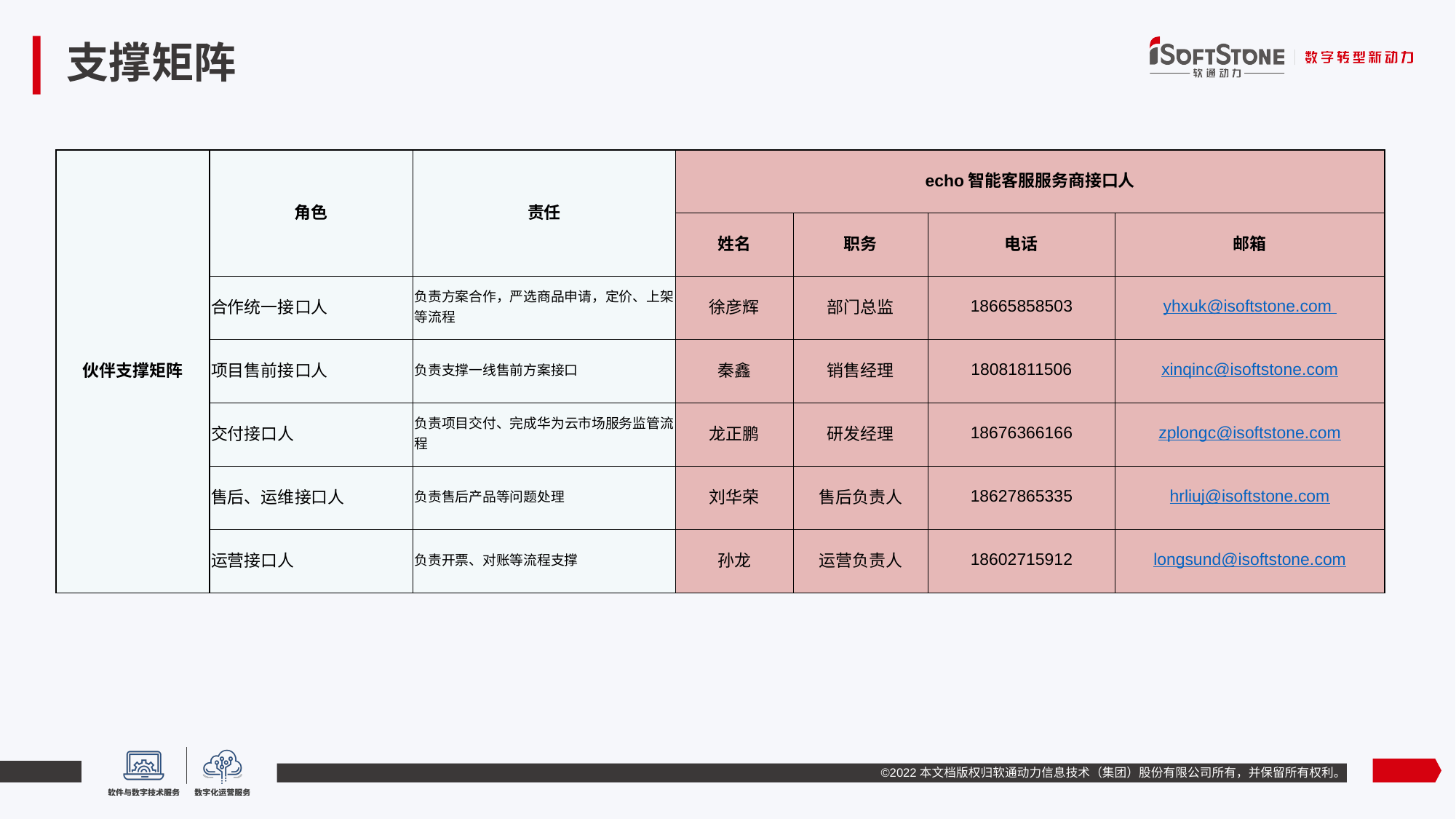

# 支撑矩阵
| 伙伴支撑矩阵 | 角色 | 责任 | echo智能客服服务商接口人 |  |  |  |
| --- | --- | --- | --- | --- | --- | --- |
|  |  |  | 姓名 | 职务 | 电话 | 邮箱 |
|  | 合作统一接口人 | 负责方案合作，严选商品申请，定价、上架等流程 | 徐彦辉 | 部门总监 | 18665858503 | yhxuk@isoftstone.com |
|  | 项目售前接口人 | 负责支撑一线售前方案接口 | 秦鑫 | 销售经理 | 18081811506 | xinqinc@isoftstone.com |
|  | 交付接口人 | 负责项目交付、完成华为云市场服务监管流程 | 龙正鹏 | 研发经理 | 18676366166 | zplongc@isoftstone.com |
|  | 售后、运维接口人 | 负责售后产品等问题处理 | 刘华荣 | 售后负责人 | 18627865335 | hrliuj@isoftstone.com |
|  | 运营接口人 | 负责开票、对账等流程支撑 | 孙龙 | 运营负责人 | 18602715912 | longsund@isoftstone.com |
12